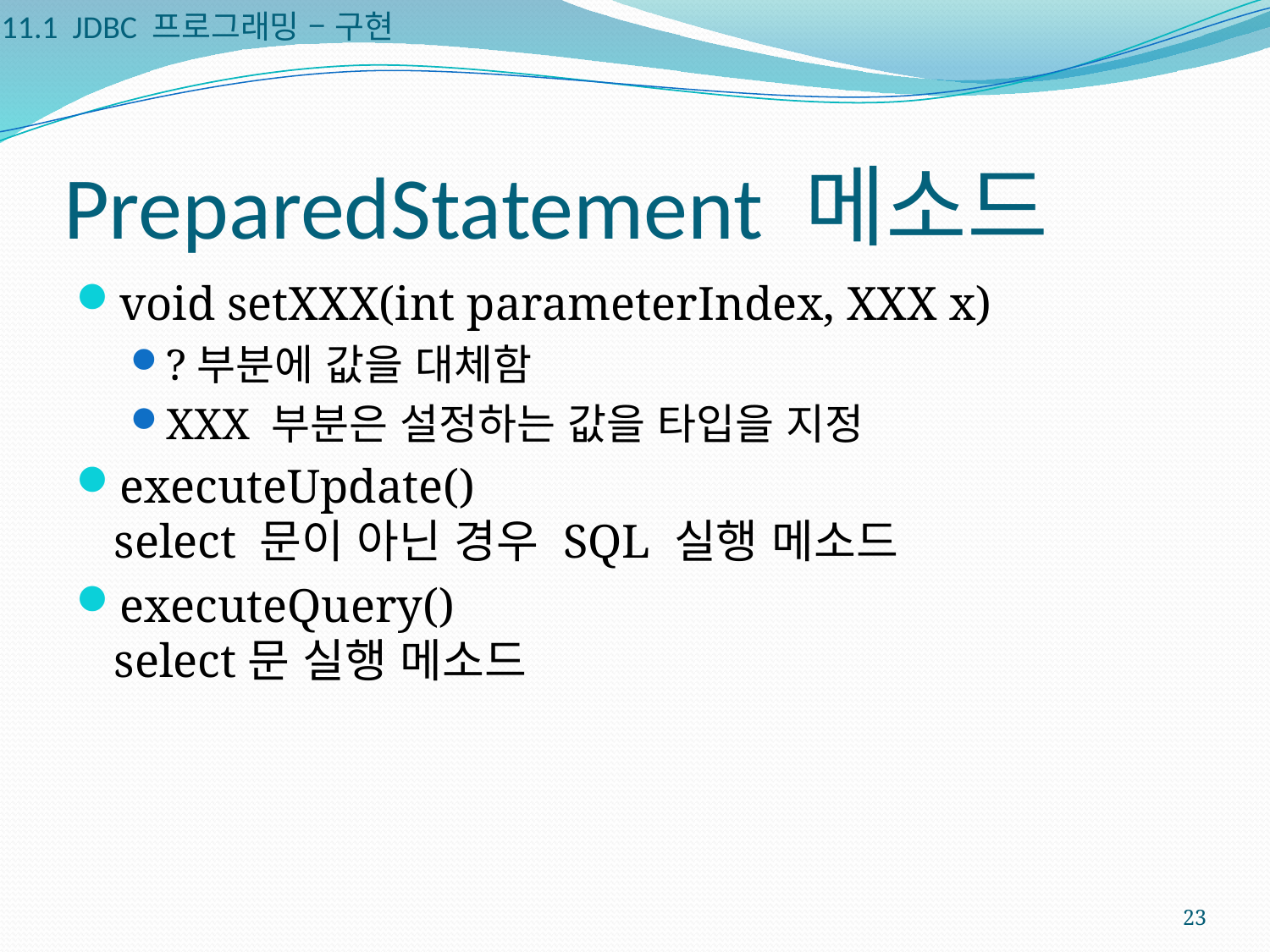

11.1  JDBC 프로그래밍 – 구현
# PreparedStatement 메소드
void setXXX(int parameterIndex, XXX x)
?부분에 값을 대체함
XXX 부분은 설정하는 값을 타입을 지정
executeUpdate()
select 문이 아닌 경우 SQL 실행 메소드
executeQuery()
select문 실행 메소드

23